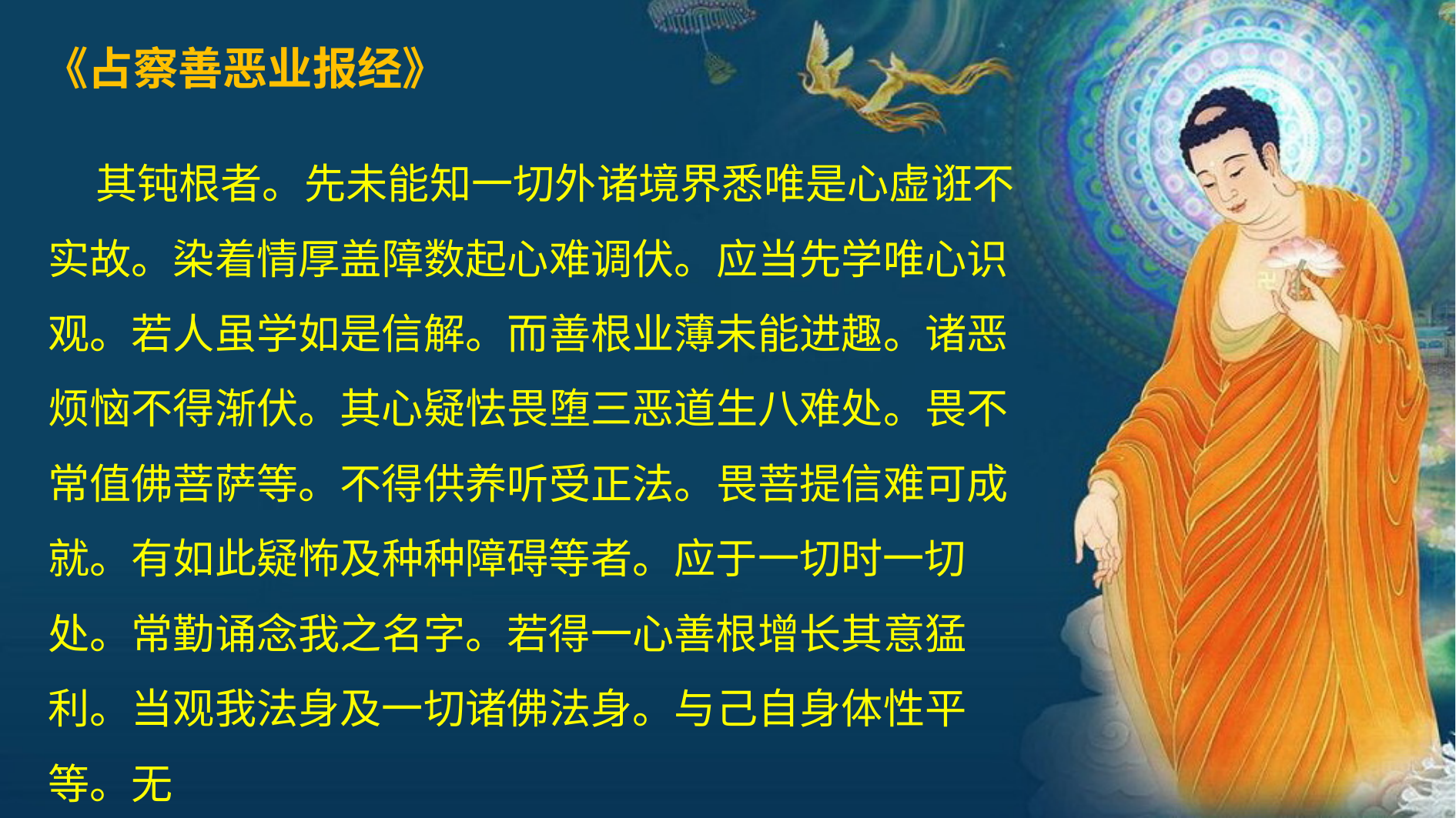

《占察善恶业报经》
    其钝根者。先未能知一切外诸境界悉唯是心虚诳不实故。染着情厚盖障数起心难调伏。应当先学唯心识观。若人虽学如是信解。而善根业薄未能进趣。诸恶烦恼不得渐伏。其心疑怯畏堕三恶道生八难处。畏不常值佛菩萨等。不得供养听受正法。畏菩提信难可成就。有如此疑怖及种种障碍等者。应于一切时一切处。常勤诵念我之名字。若得一心善根增长其意猛利。当观我法身及一切诸佛法身。与己自身体性平等。无